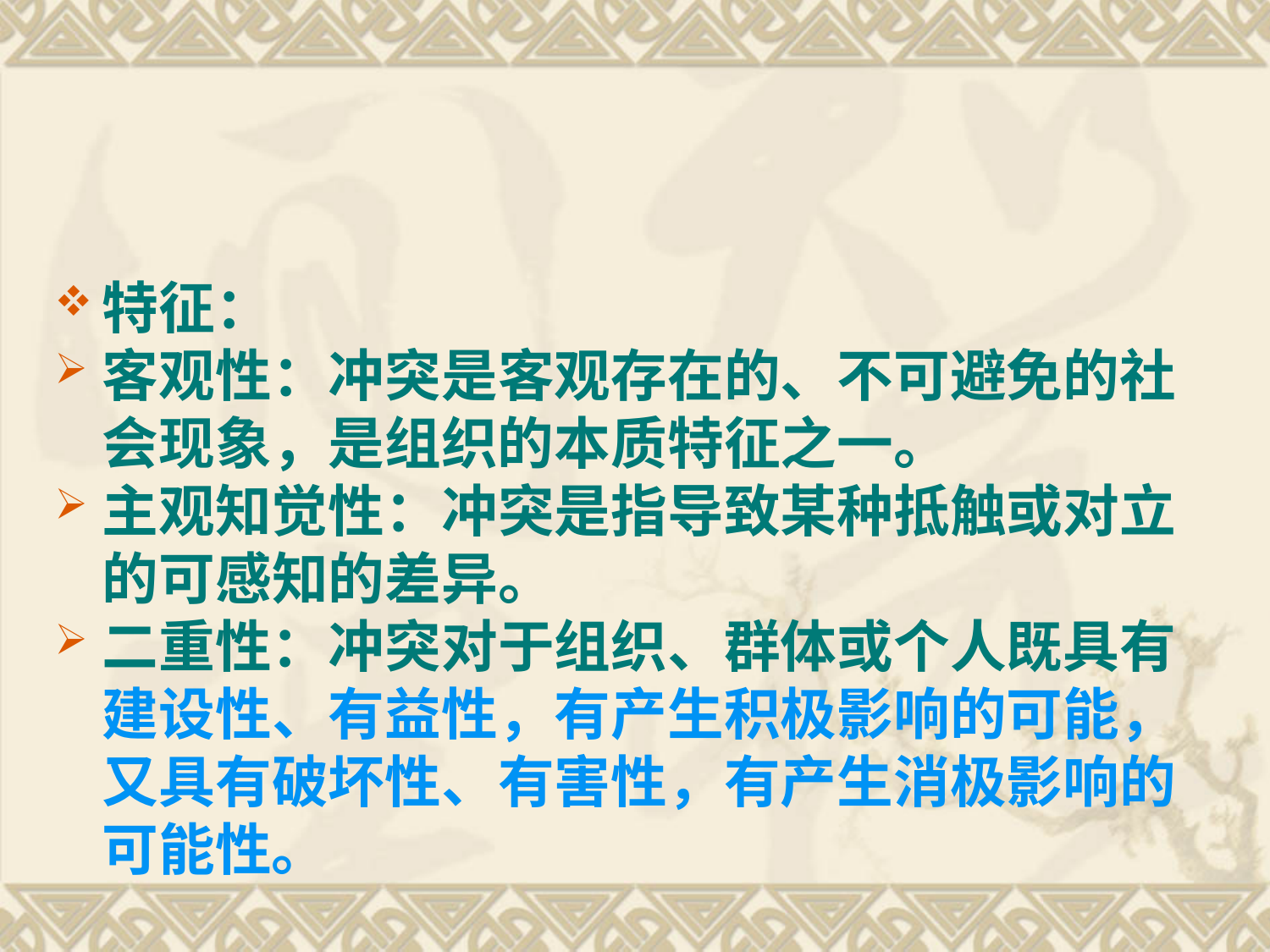

特征：
客观性：冲突是客观存在的、不可避免的社会现象，是组织的本质特征之一。
主观知觉性：冲突是指导致某种抵触或对立的可感知的差异。
二重性：冲突对于组织、群体或个人既具有建设性、有益性，有产生积极影响的可能，又具有破坏性、有害性，有产生消极影响的可能性。